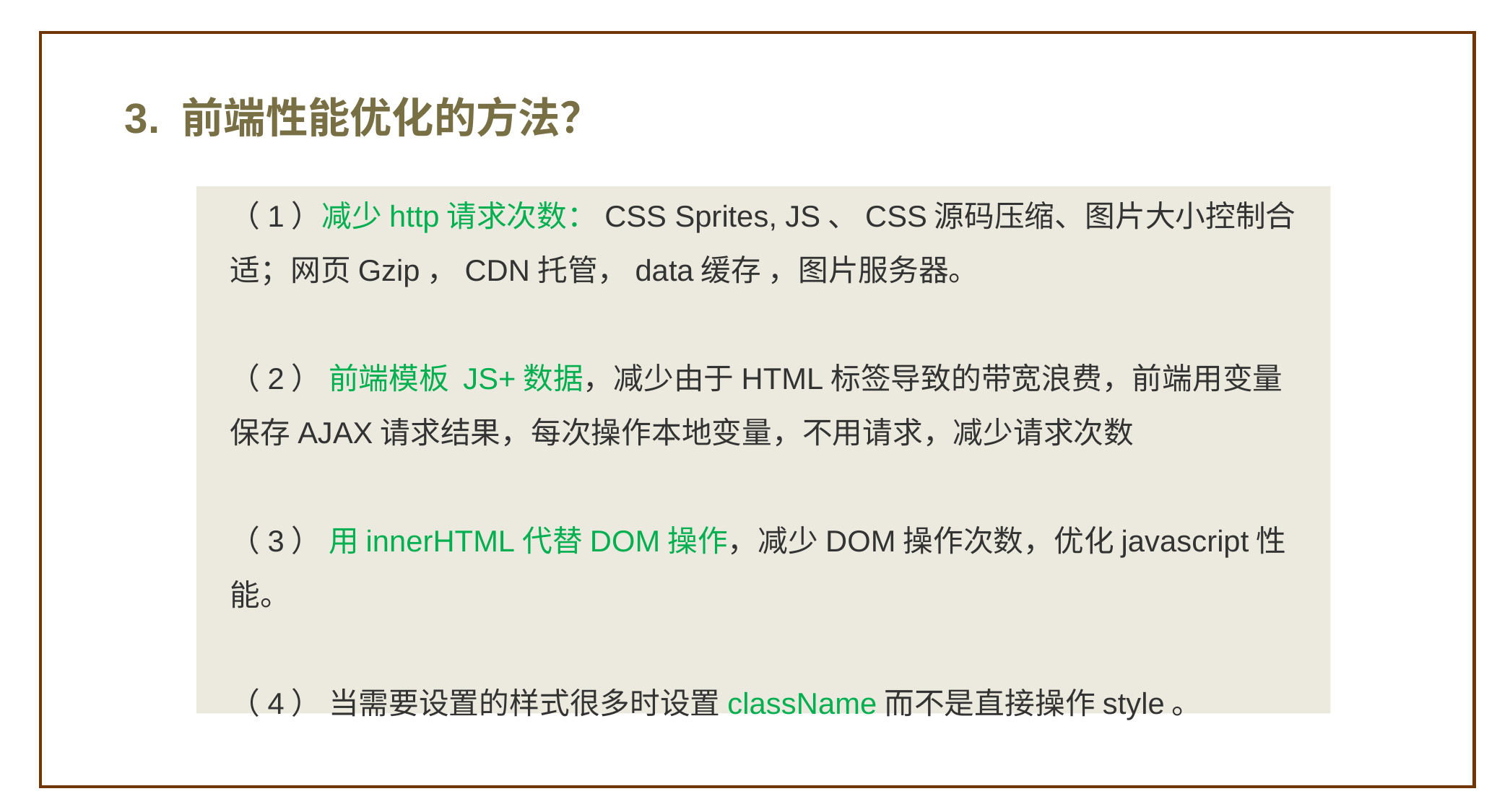

3. 前端性能优化的方法？

（1）减少http请求次数：CSS Sprites, JS、CSS源码压缩、图片大小控制合适；网页Gzip，CDN托管，data缓存 ，图片服务器。

（2） 前端模板 JS+数据，减少由于HTML标签导致的带宽浪费，前端用变量保存AJAX请求结果，每次操作本地变量，不用请求，减少请求次数

（3） 用innerHTML代替DOM操作，减少DOM操作次数，优化javascript性能。

（4） 当需要设置的样式很多时设置className而不是直接操作style。